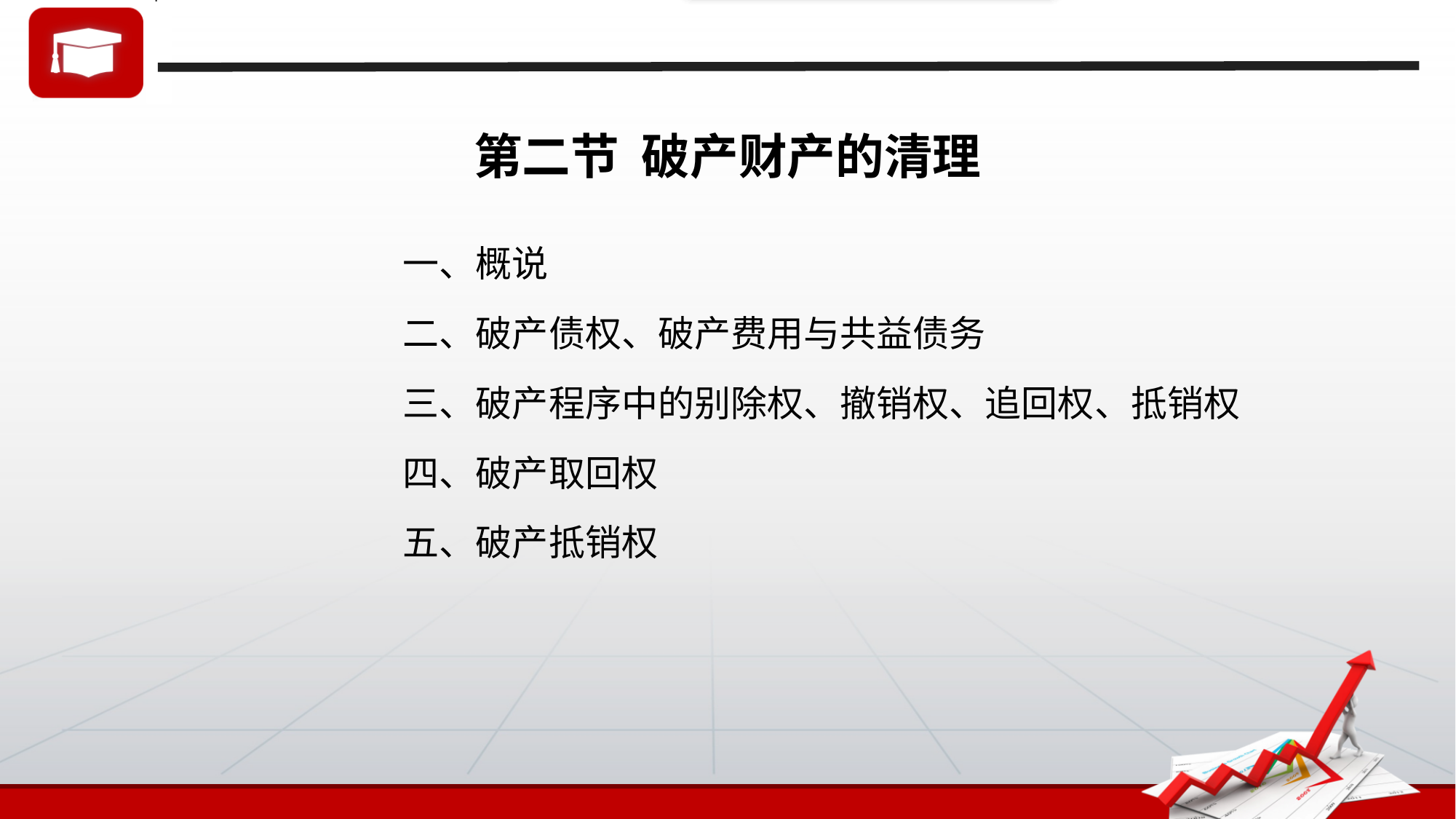

# 第二节  破产财产的清理
一、概说
二、破产债权、破产费用与共益债务
三、破产程序中的别除权、撤销权、追回权、抵销权
四、破产取回权
五、破产抵销权